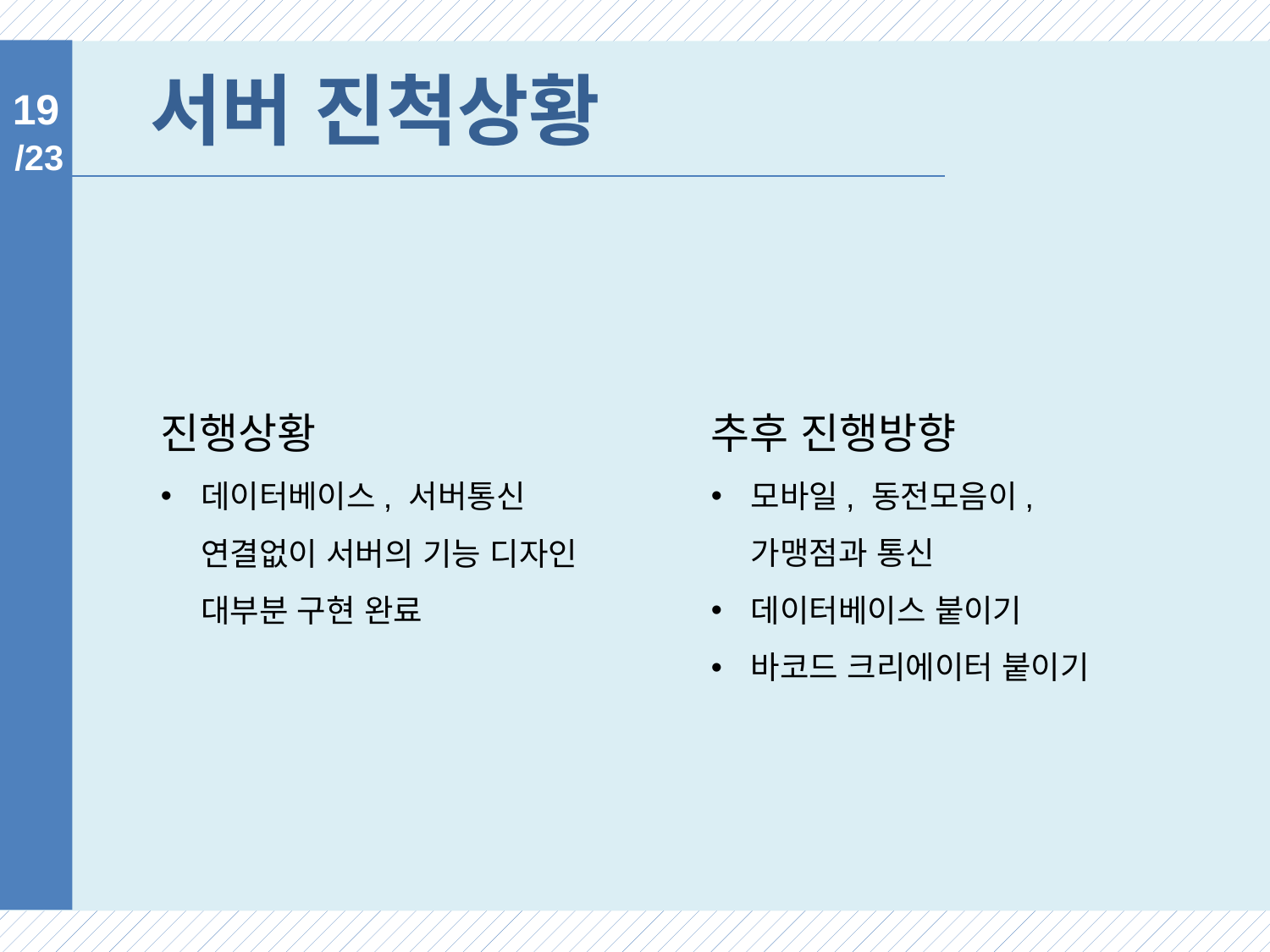

# 서버 진척상황
19
진행상황
데이터베이스, 서버통신 연결없이 서버의 기능 디자인 대부분 구현 완료
추후 진행방향
모바일, 동전모음이, 가맹점과 통신
데이터베이스 붙이기
바코드 크리에이터 붙이기